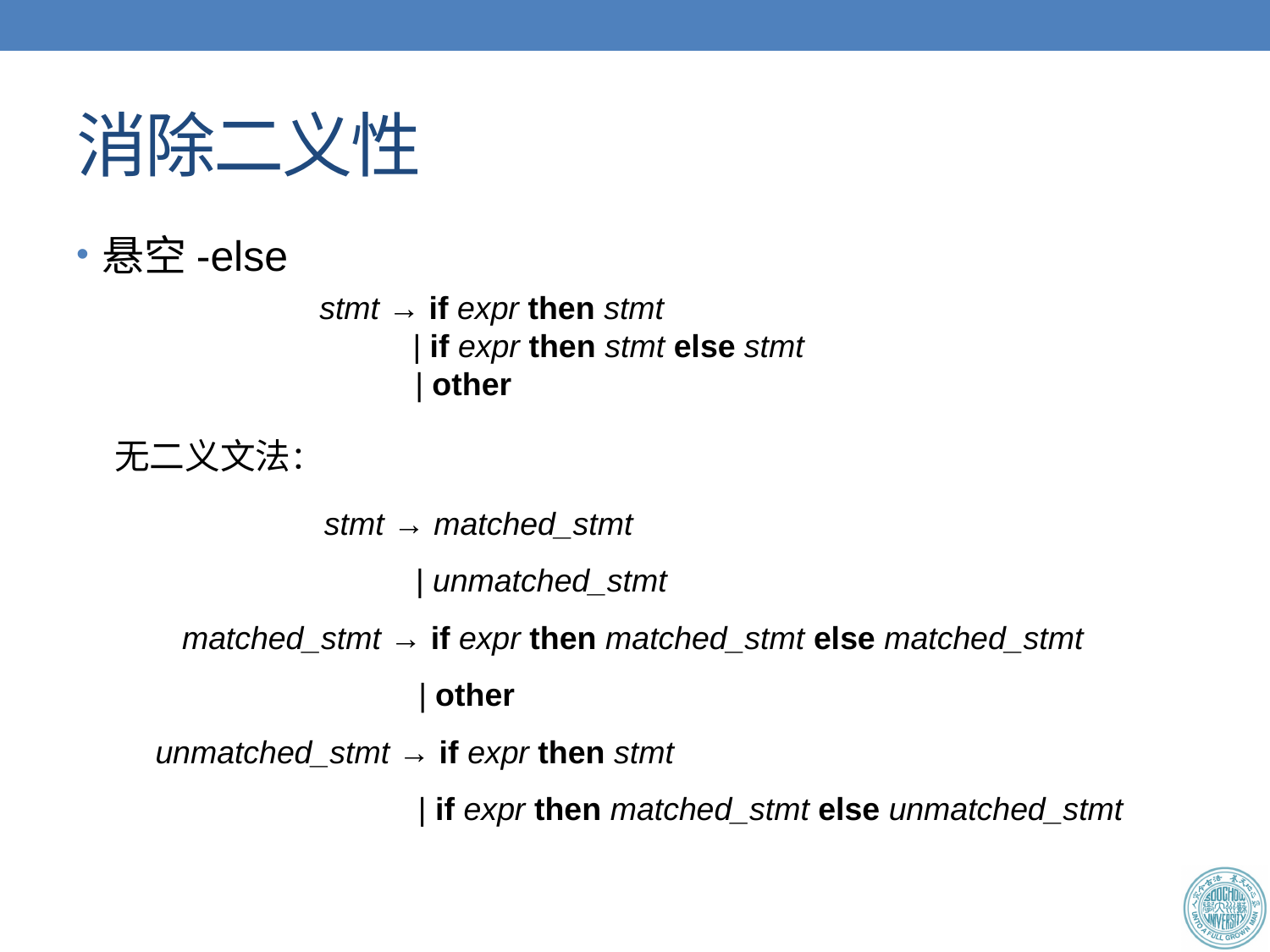

# 消除二义性
悬空-else

无二义文法：

stmt → if expr then stmt
	            | if expr then stmt else stmt
	  	| other
                   stmt → matched_stmt
	               | unmatched_stmt
   matched_stmt → if expr then matched_stmt else matched_stmt
		 | other
unmatched_stmt → if expr then stmt
		 | if expr then matched_stmt else unmatched_stmt